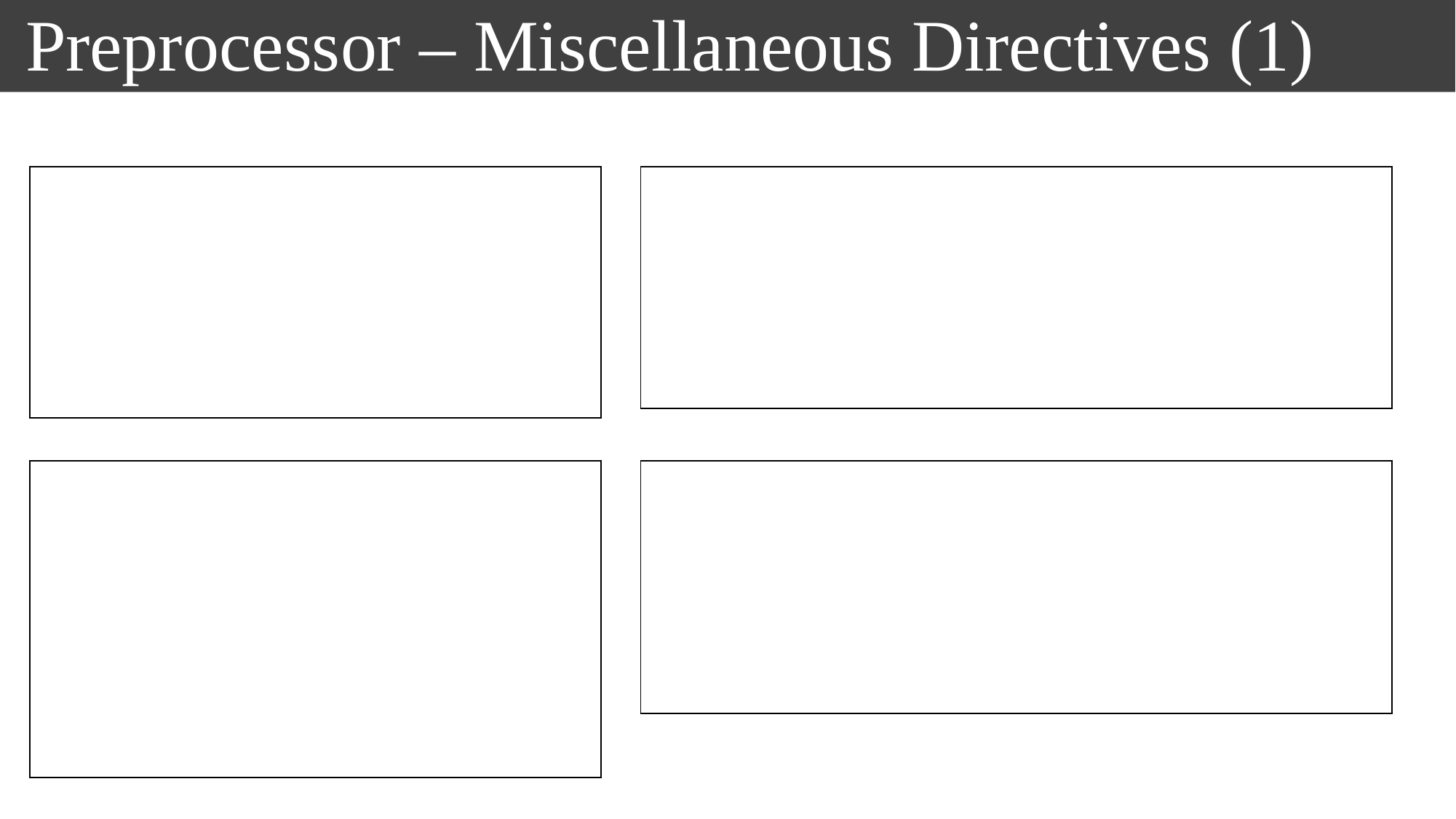

Preprocessor – Miscellaneous Directives (1)
14.5 Miscellaneous Directives

#error, #line, #pragma 지시문(간단히)

The #error Directive
#error message
message는 any sequence of tokens

PP가 #error directive를 만나면, message가 담겨 있는 에러 메시지를 출력한다. VS, DEV-C++에선 컴파일도 해주지 않는다.

The #line Directive
1. 프로그램 라인에 번호가 붙는 방법을 바꾼다.(보통은 1,2,3...과 같이 붙는다)
2. 컴파일러에게 다른 이름을 가진 파일에서 프로그램을 읽어들인다고 생각하도록 만들 수 있다.

#line n
n은 1과 32767(C99에선 2147483647) 사이의 정수여야 한다.
이 지시문이 있으면 그 다음 줄의 번호가 n이 된다. n, n+1, n+2...
#line n "file"
이 지시문 뒤의 줄 번호가 n이 되며, "file"에서 왔다고 간주된다.
#line 지시문 사용시에 __LINE__ 매크로의 값이 바뀌며, __FILE__ 매크로의 값도 바뀔 수 있다. 대부분의 컴파일러들이 이 정보를 이용해서 #line 지시문을 에러 메시지를 만드는 데 사용한다.
#line 지시문은 주로 C 코드를 만들어내는 프로그램들이 사용한다(yacc).

The #pragma Directive
#pragma directive는 컴파일러가 특별한 행동을 하도록 요청한다. #pragma 뒤에 오는 명령어들은 컴파일러에 따라 다르다. #pragma 뒤에 알 수 없는 명령어가 오더라도, PP는 에러메시지를 출력해서는 안 되고 단지 무시하기만 한다.
|  |
| --- |
|  |
| --- |
|  |
| --- |
|  |
| --- |